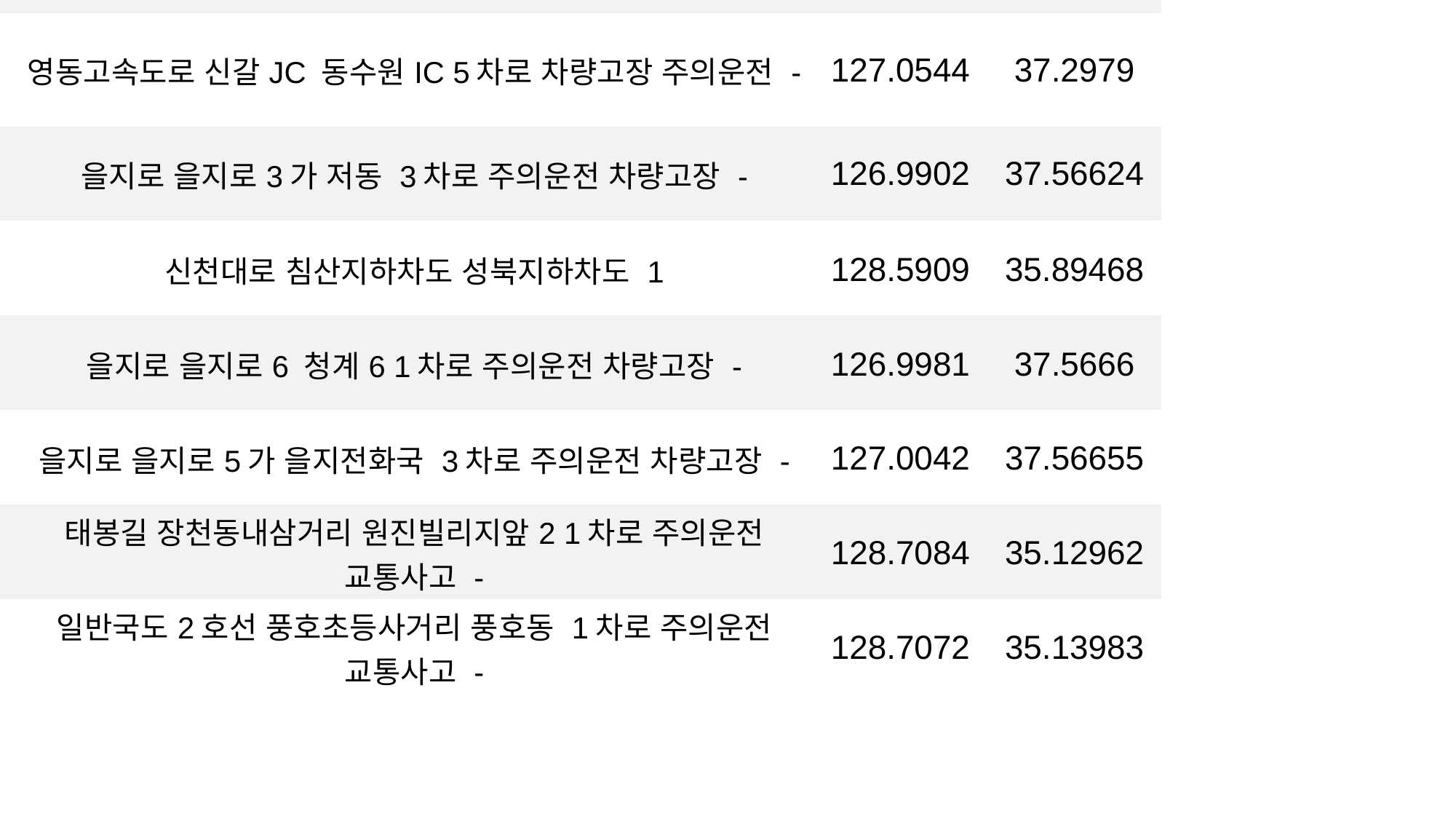

column names
column names

data
| 사고 건 | 생성일 | 사고ID | 발생 일시 | 종료 일시 | 분류코드 | 분류명 | 메시지 | 동경 | 북위 |
| --- | --- | --- | --- | --- | --- | --- | --- | --- | --- |
| 1 | 2019-01-02 0:25 | 5921 | 2019-01-02 0:20 | 2019-01-02 0:50 | 1 | 사고 | 강동대로 오륜교회앞 서하남IC입구 5차로 주의운전 차량고장 - | 127.1436 | 37.51739 |
| 2 | 2019-01-02 0:40 | 6080 | 2019-01-02 0:38 | 2019-01-02 1:08 | 1 | 사고 | 고덕로 상일동역 강일910단지교차로 1차로 주의운전 - | 127.1721 | 37.55832 |
| 3 | 2019-01-02 0:41 | 6083 | 2019-01-02 0:36 | 2019-01-02 18:00 | 0 | 공사 | 청룡사길 청룡사 창신쌍용1단지 1차로 주의운전 - | 127.0137 | 37.57243 |
| 4 | 2019-01-02 2:15 | 7095 | 2019-01-02 1:57 | 2019-01-02 2:27 | 1 | 사고 | 서해안고속도로 화성휴게소 비봉IC 2차로 차량사고 주의운전 - | 126.875 | 37.2261 |
| 5 | 2019-01-02 2:20 | 7153 | 2019-01-02 2:13 | 2019-01-02 2:43 | 1 | 사고 | 강변북로 동작대교 반포대교 4차로 차량사고 주의운전 - | 126.9878 | 37.51645 |
| 6 | 2019-01-02 2:45 | 7426 | 2019-01-02 2:31 | 2019-01-02 3:01 | 1 | 사고 | 영동고속도로 신갈JC 동수원IC 5차로 차량고장 주의운전 - | 127.0544 | 37.2979 |
| 7 | 2019-01-02 2:46 | 7429 | 2019-01-02 2:43 | 2019-01-02 3:13 | 1 | 사고 | 을지로 을지로3가 저동 3차로 주의운전 차량고장 - | 126.9902 | 37.56624 |
| 8 | 2019-01-02 3:00 | 7592 | 2019-01-02 2:58 | 2019-01-02 3:28 | 1 | 사고 | 신천대로 침산지하차도 성북지하차도 1 | 128.5909 | 35.89468 |
| 9 | 2019-01-02 3:20 | 7796 | 2019-01-02 3:19 | 2019-01-02 3:49 | 1 | 사고 | 을지로 을지로6 청계6 1차로 주의운전 차량고장 - | 126.9981 | 37.5666 |
| 10 | 2019-01-02 4:50 | 8773 | 2019-01-02 4:47 | 2019-01-02 5:17 | 1 | 사고 | 을지로 을지로5가 을지전화국 3차로 주의운전 차량고장 - | 127.0042 | 37.56655 |
| 11 | 2019-01-02 6:40 | 9959 | 2019-01-02 6:37 | 2019-01-02 7:07 | 1 | 사고 | 태봉길 장천동내삼거리 원진빌리지앞2 1차로 주의운전 교통사고 - | 128.7084 | 35.12962 |
| 12 | 2019-01-02 6:45 | 15 | 2019-01-02 6:44 | 2019-01-02 7:14 | 1 | 사고 | 일반국도2호선 풍호초등사거리 풍호동 1차로 주의운전 교통사고 - | 128.7072 | 35.13983 |